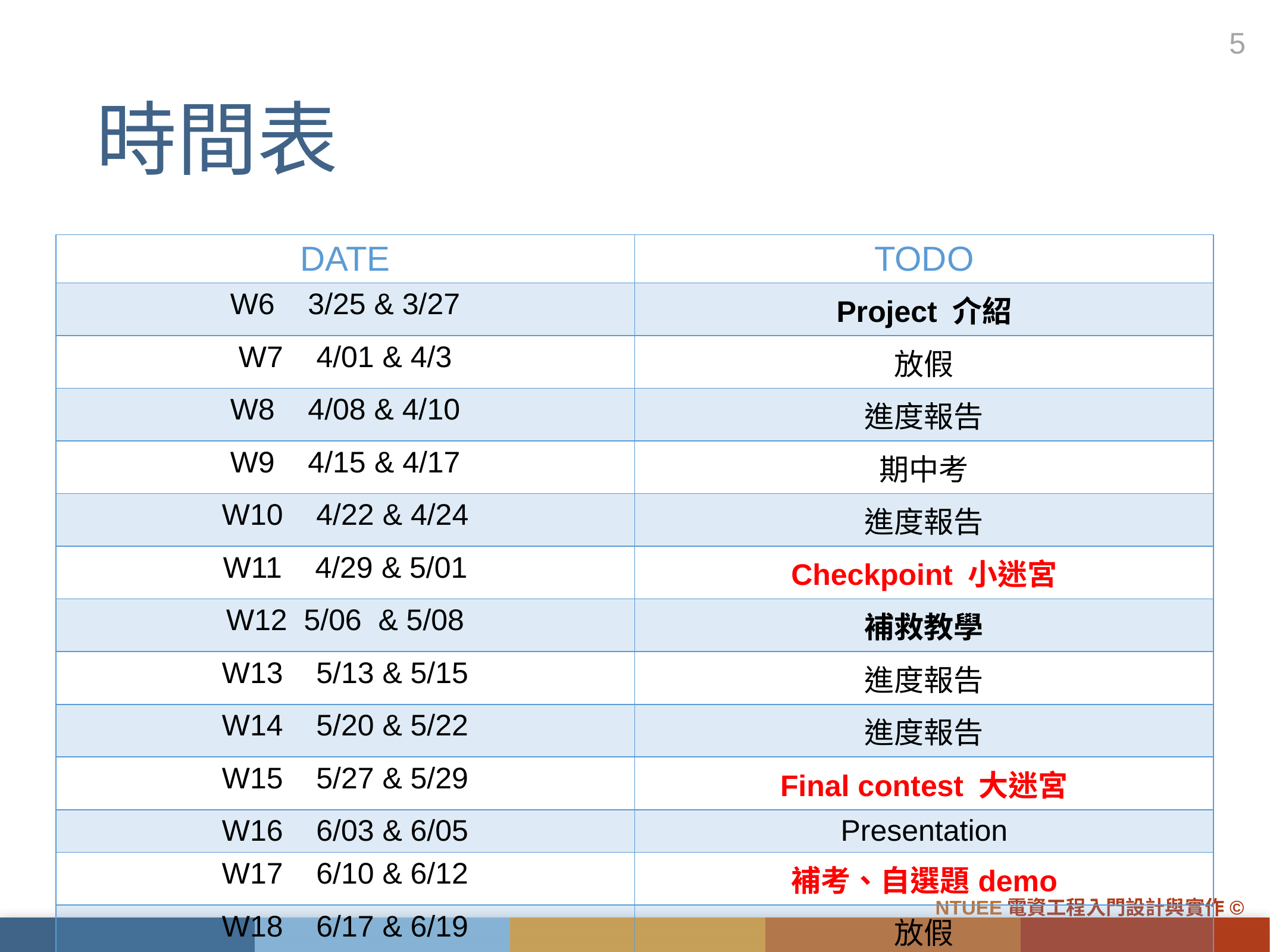

5
# 時間表
| DATE | TODO |
| --- | --- |
| W6 3/25 & 3/27 | Project 介紹 |
| W7 4/01 & 4/3 | 放假 |
| W8 4/08 & 4/10 | 進度報告 |
| W9 4/15 & 4/17 | 期中考 |
| W10 4/22 & 4/24 | 進度報告 |
| W11 4/29 & 5/01 | Checkpoint 小迷宮 |
| W12 5/06 & 5/08 | 補救教學 |
| W13 5/13 & 5/15 | 進度報告 |
| W14 5/20 & 5/22 | 進度報告 |
| W15 5/27 & 5/29 | Final contest 大迷宮 |
| W16 6/03 & 6/05 | Presentation |
| W17 6/10 & 6/12 | 補考、自選題demo |
| W18 6/17 & 6/19 | 放假 |